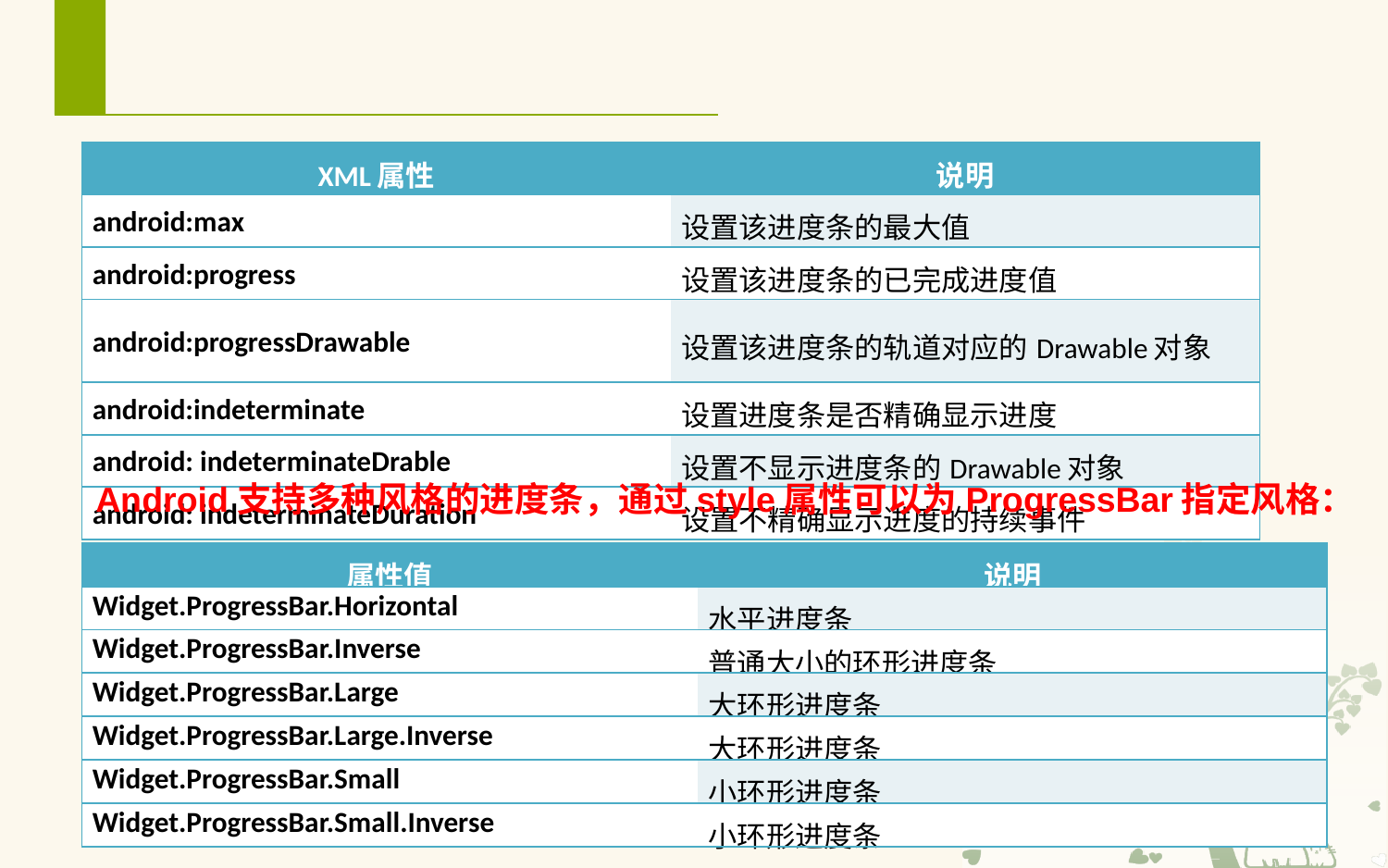

# 3.2.5 进度条ProgressBar

| XML属性 | 说明 |
| --- | --- |
| android:max | 设置该进度条的最大值 |
| android:progress | 设置该进度条的已完成进度值 |
| android:progressDrawable | 设置该进度条的轨道对应的Drawable对象 |
| android:indeterminate | 设置进度条是否精确显示进度 |
| android: indeterminateDrable | 设置不显示进度条的Drawable对象 |
| android: indeterminateDuration | 设置不精确显示进度的持续事件 |
Android支持多种风格的进度条，通过style属性可以为ProgressBar指定风格：
| 属性值 | 说明 |
| --- | --- |
| Widget.ProgressBar.Horizontal | 水平进度条 |
| Widget.ProgressBar.Inverse | 普通大小的环形进度条 |
| Widget.ProgressBar.Large | 大环形进度条 |
| Widget.ProgressBar.Large.Inverse | 大环形进度条 |
| Widget.ProgressBar.Small | 小环形进度条 |
| Widget.ProgressBar.Small.Inverse | 小环形进度条 |